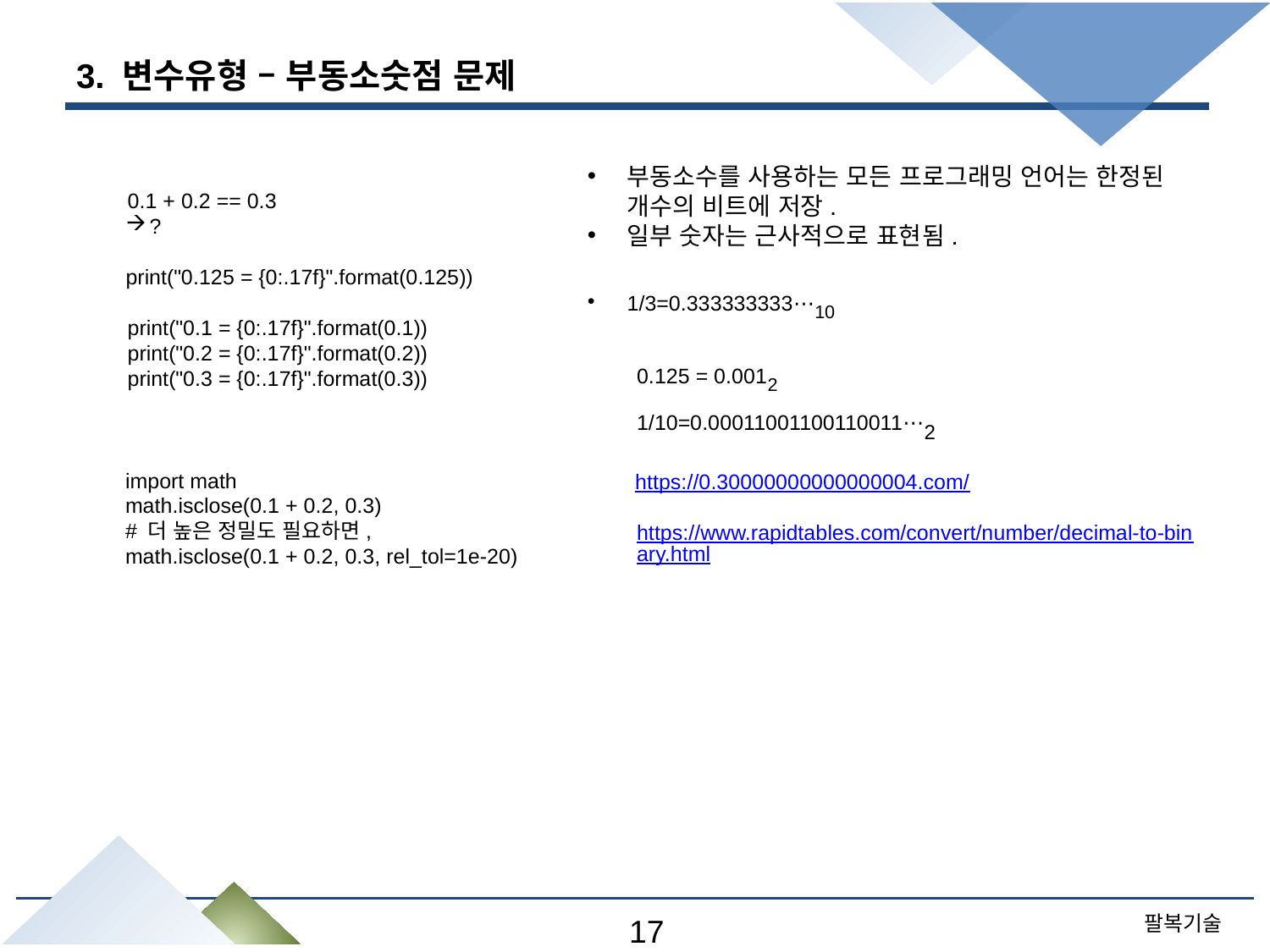

# 3. 변수유형 – 부동소숫점 문제
부동소수를 사용하는 모든 프로그래밍 언어는 한정된 개수의 비트에 저장.
일부 숫자는 근사적으로 표현됨.

1/3=0.333333333⋯10

0.125 = 0.0012
1/10=0.00011001100110011⋯2
https://0.30000000000000004.com/

https://www.rapidtables.com/convert/number/decimal-to-binary.html

0.1 + 0.2 == 0.3
?

print("0.125 = {0:.17f}".format(0.125))

print("0.1 = {0:.17f}".format(0.1))
print("0.2 = {0:.17f}".format(0.2))
print("0.3 = {0:.17f}".format(0.3))

import math
math.isclose(0.1 + 0.2, 0.3)
# 더 높은 정밀도 필요하면,
math.isclose(0.1 + 0.2, 0.3, rel_tol=1e-20)
17